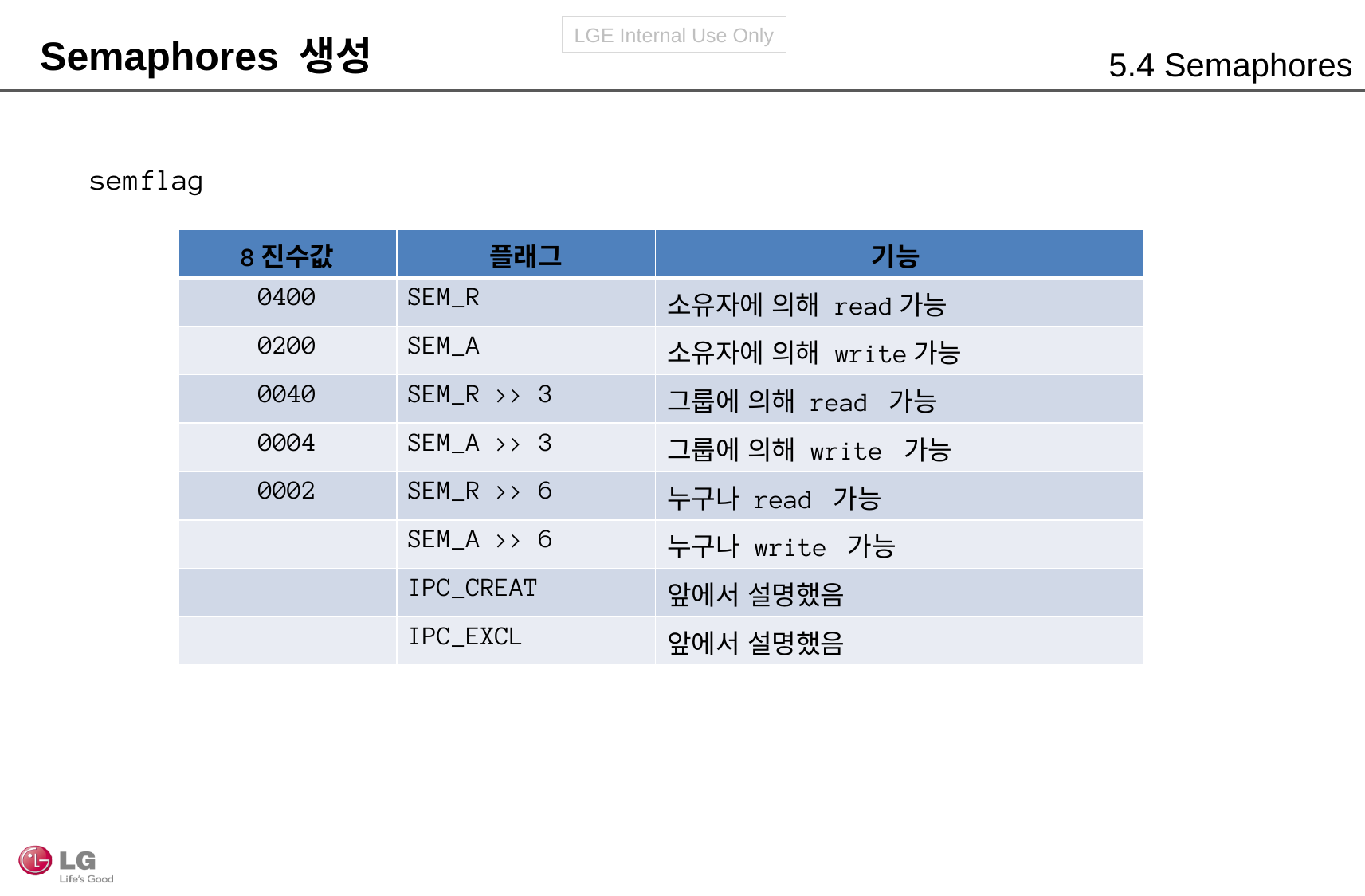

Semaphores 생성
5.4 Semaphores

semflag
| 8진수값 | 플래그 | 기능 |
| --- | --- | --- |
| 0400 | SEM\_R | 소유자에 의해 read가능 |
| 0200 | SEM\_A | 소유자에 의해 write가능 |
| 0040 | SEM\_R >> 3 | 그룹에 의해 read 가능 |
| 0004 | SEM\_A >> 3 | 그룹에 의해 write 가능 |
| 0002 | SEM\_R >> 6 | 누구나 read 가능 |
|  | SEM\_A >> 6 | 누구나 write 가능 |
|  | IPC\_CREAT | 앞에서 설명했음 |
|  | IPC\_EXCL | 앞에서 설명했음 |